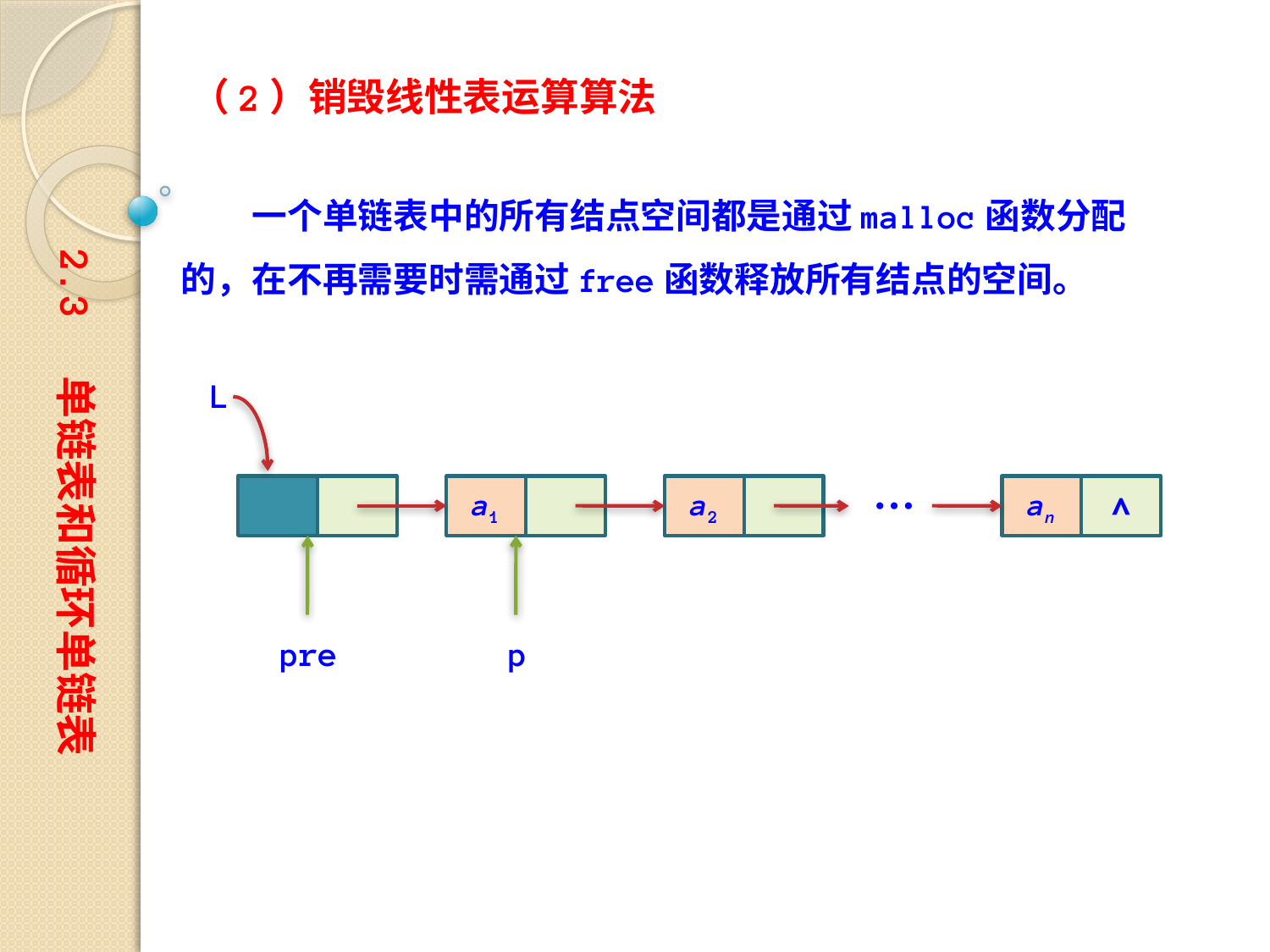

（2）销毁线性表运算算法
　　一个单链表中的所有结点空间都是通过malloc函数分配的，在不再需要时需通过free函数释放所有结点的空间。
2.3  单链表和循环单链表
L

…

a1

a2

an
∧

p
pre